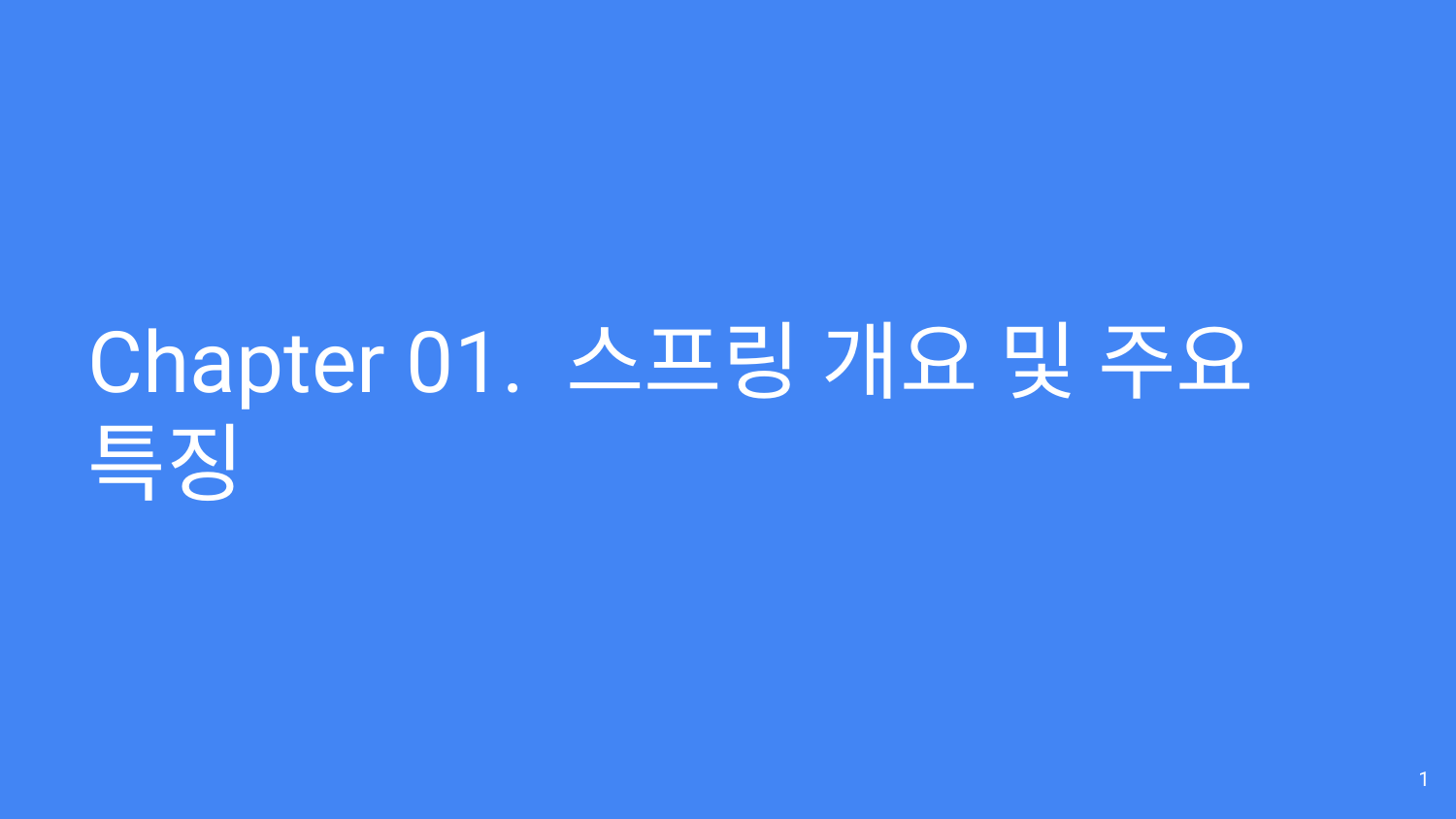

# Chapter 01. 스프링 개요 및 주요 특징
1